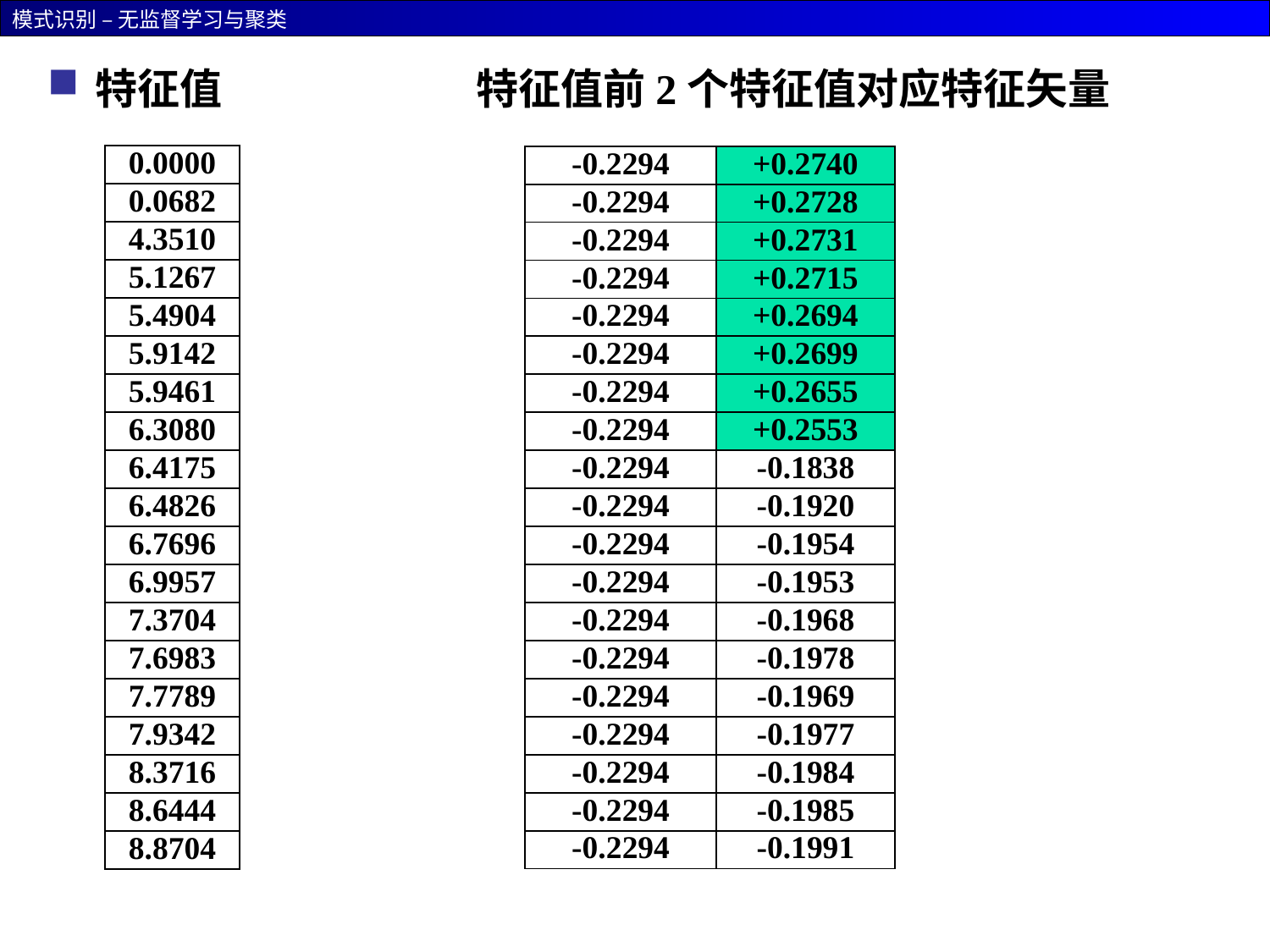

特征值   		特征值前2个特征值对应特征矢量
| 0.0000 |
| --- |
| 0.0682 |
| 4.3510 |
| 5.1267 |
| 5.4904 |
| 5.9142 |
| 5.9461 |
| 6.3080 |
| 6.4175 |
| 6.4826 |
| 6.7696 |
| 6.9957 |
| 7.3704 |
| 7.6983 |
| 7.7789 |
| 7.9342 |
| 8.3716 |
| 8.6444 |
| 8.8704 |
| -0.2294 | +0.2740 |
| --- | --- |
| -0.2294 | +0.2728 |
| -0.2294 | +0.2731 |
| -0.2294 | +0.2715 |
| -0.2294 | +0.2694 |
| -0.2294 | +0.2699 |
| -0.2294 | +0.2655 |
| -0.2294 | +0.2553 |
| -0.2294 | -0.1838 |
| -0.2294 | -0.1920 |
| -0.2294 | -0.1954 |
| -0.2294 | -0.1953 |
| -0.2294 | -0.1968 |
| -0.2294 | -0.1978 |
| -0.2294 | -0.1969 |
| -0.2294 | -0.1977 |
| -0.2294 | -0.1984 |
| -0.2294 | -0.1985 |
| -0.2294 | -0.1991 |